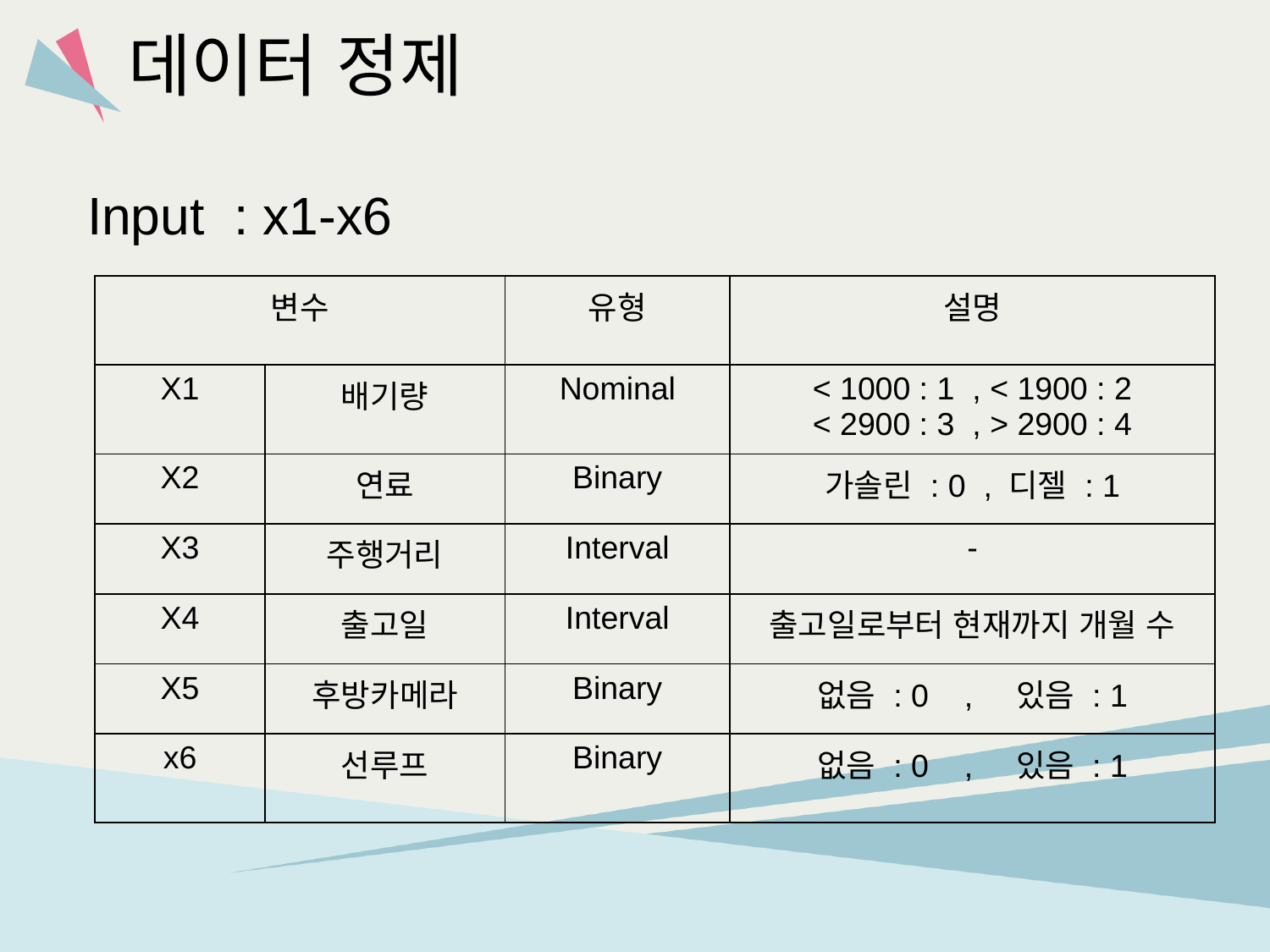

데이터 정제

Input  : x1-x6
| 변수 |  | 유형 | 설명 |
| --- | --- | --- | --- |
| X1 | 배기량 | Nominal | < 1000 : 1 , < 1900 : 2 < 2900 : 3 , > 2900 : 4 |
| X2 | 연료 | Binary | 가솔린 : 0 , 디젤 : 1 |
| X3 | 주행거리 | Interval | - |
| X4 | 출고일 | Interval | 출고일로부터 현재까지 개월 수 |
| X5 | 후방카메라 | Binary | 없음 : 0 , 있음 : 1 |
| x6 | 선루프 | Binary | 없음 : 0 , 있음 : 1 |